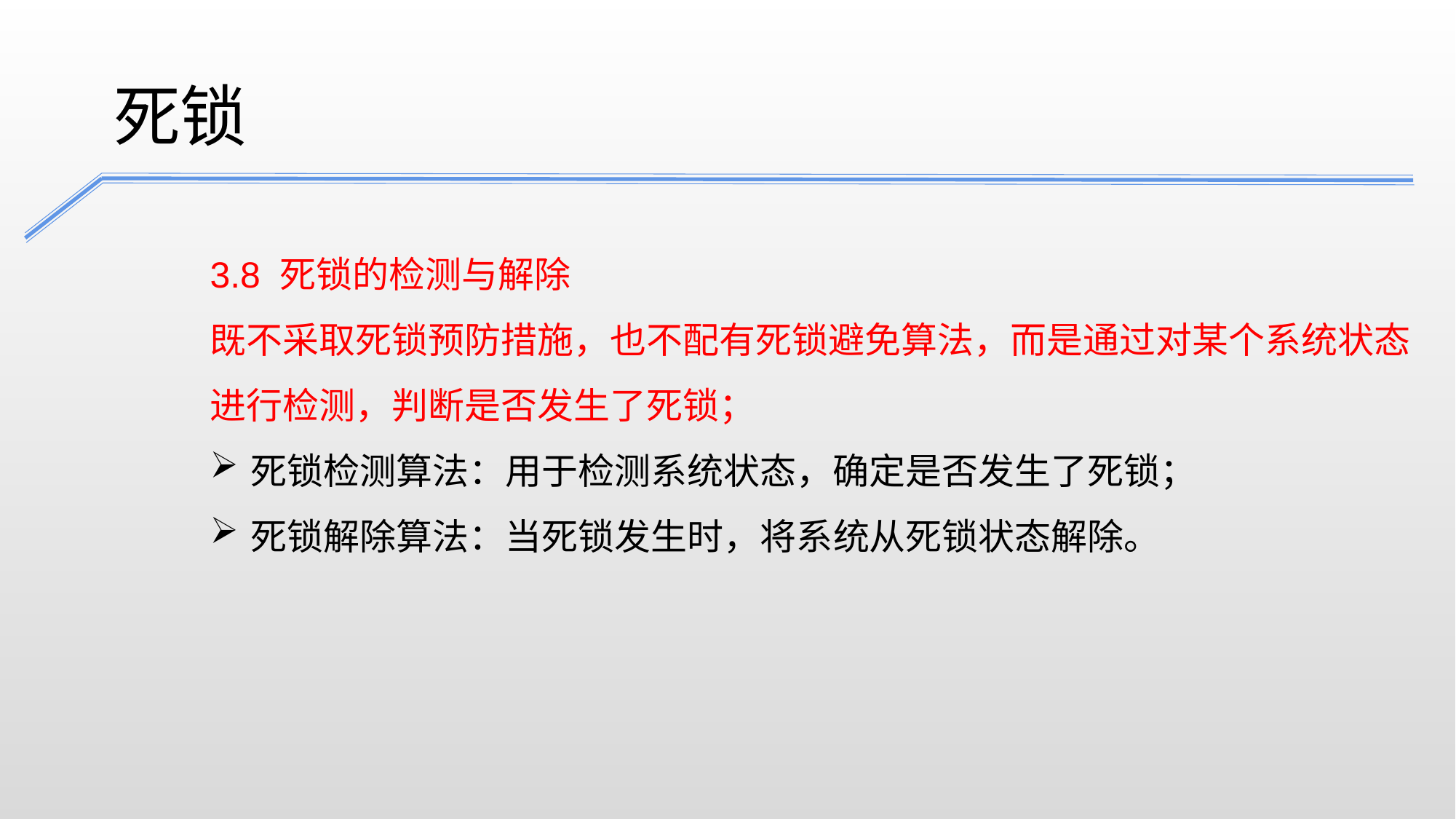

死锁

3.8 死锁的检测与解除
既不采取死锁预防措施，也不配有死锁避免算法，而是通过对某个系统状态进行检测，判断是否发生了死锁；
死锁检测算法：用于检测系统状态，确定是否发生了死锁；
死锁解除算法：当死锁发生时，将系统从死锁状态解除。